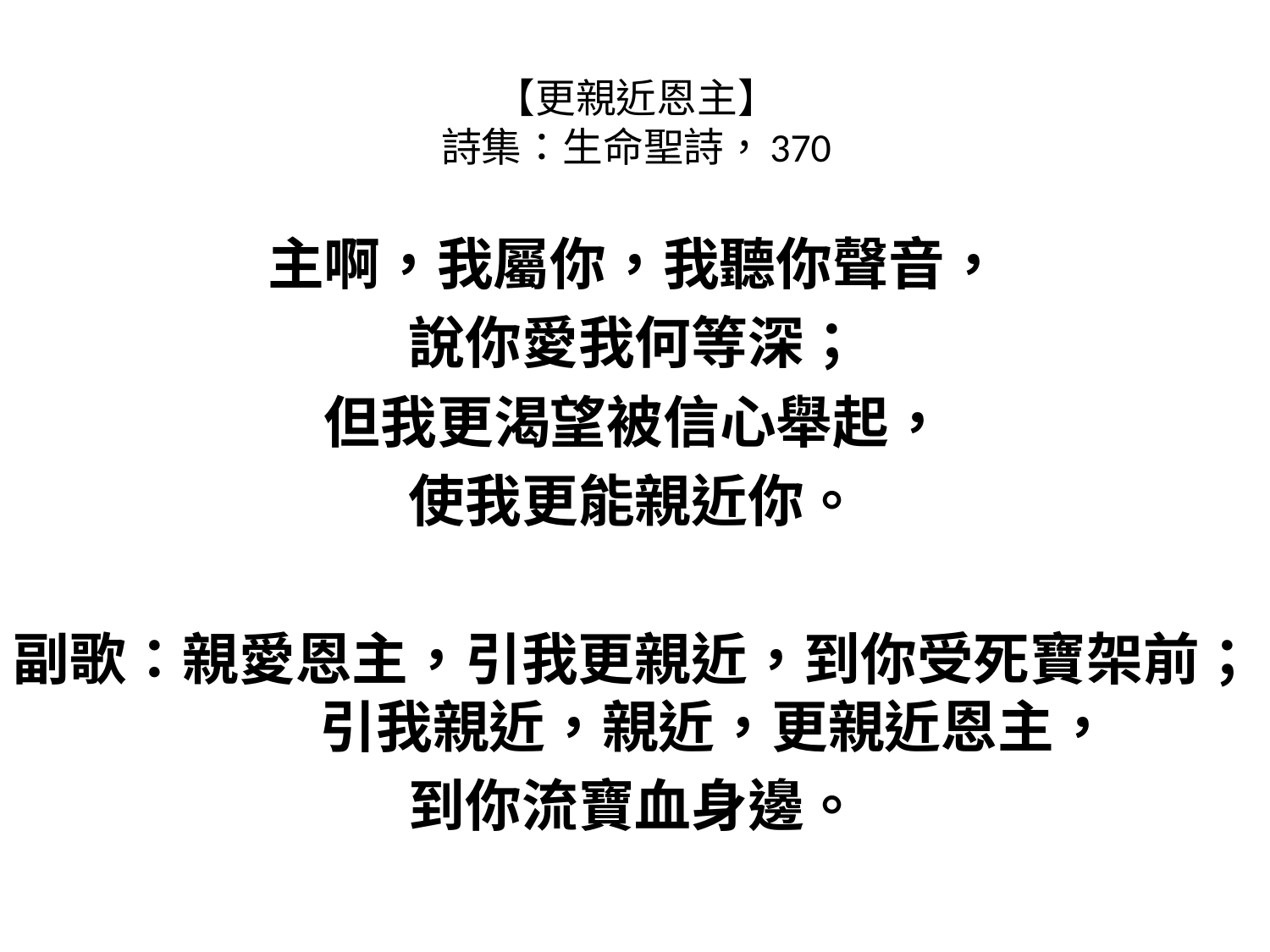

# 【更親近恩主】 詩集：生命聖詩，370
主啊，我屬你，我聽你聲音，
說你愛我何等深；
但我更渴望被信心舉起，
使我更能親近你。

副歌：親愛恩主，引我更親近，到你受死寶架前；
　　引我親近，親近，更親近恩主，
到你流寶血身邊。